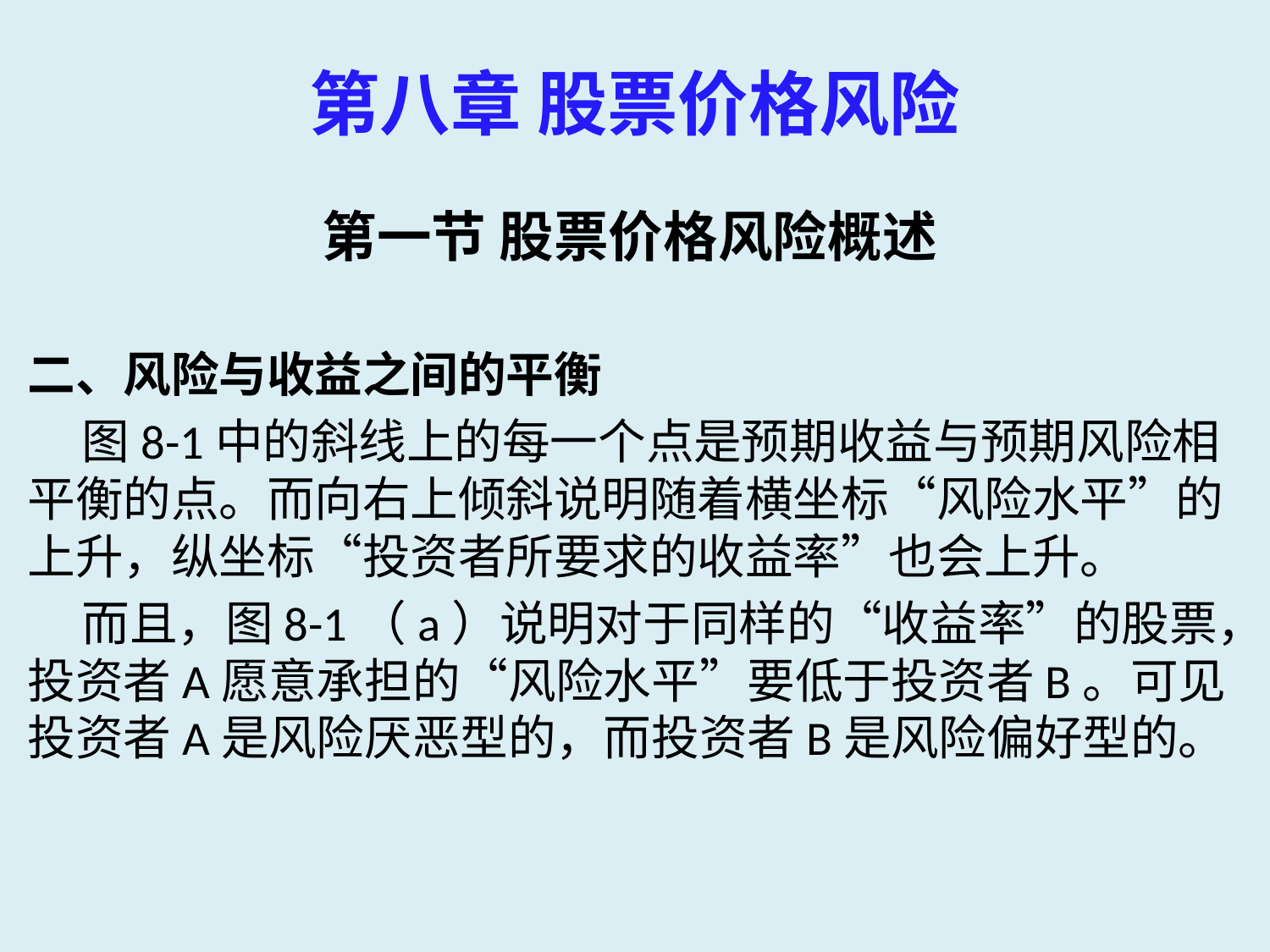

# 第八章 股票价格风险
第一节 股票价格风险概述

二、风险与收益之间的平衡
    图8-1中的斜线上的每一个点是预期收益与预期风险相平衡的点。而向右上倾斜说明随着横坐标“风险水平”的上升，纵坐标“投资者所要求的收益率”也会上升。
    而且，图8-1（a）说明对于同样的“收益率”的股票，投资者A愿意承担的“风险水平”要低于投资者B。可见投资者A是风险厌恶型的，而投资者B是风险偏好型的。